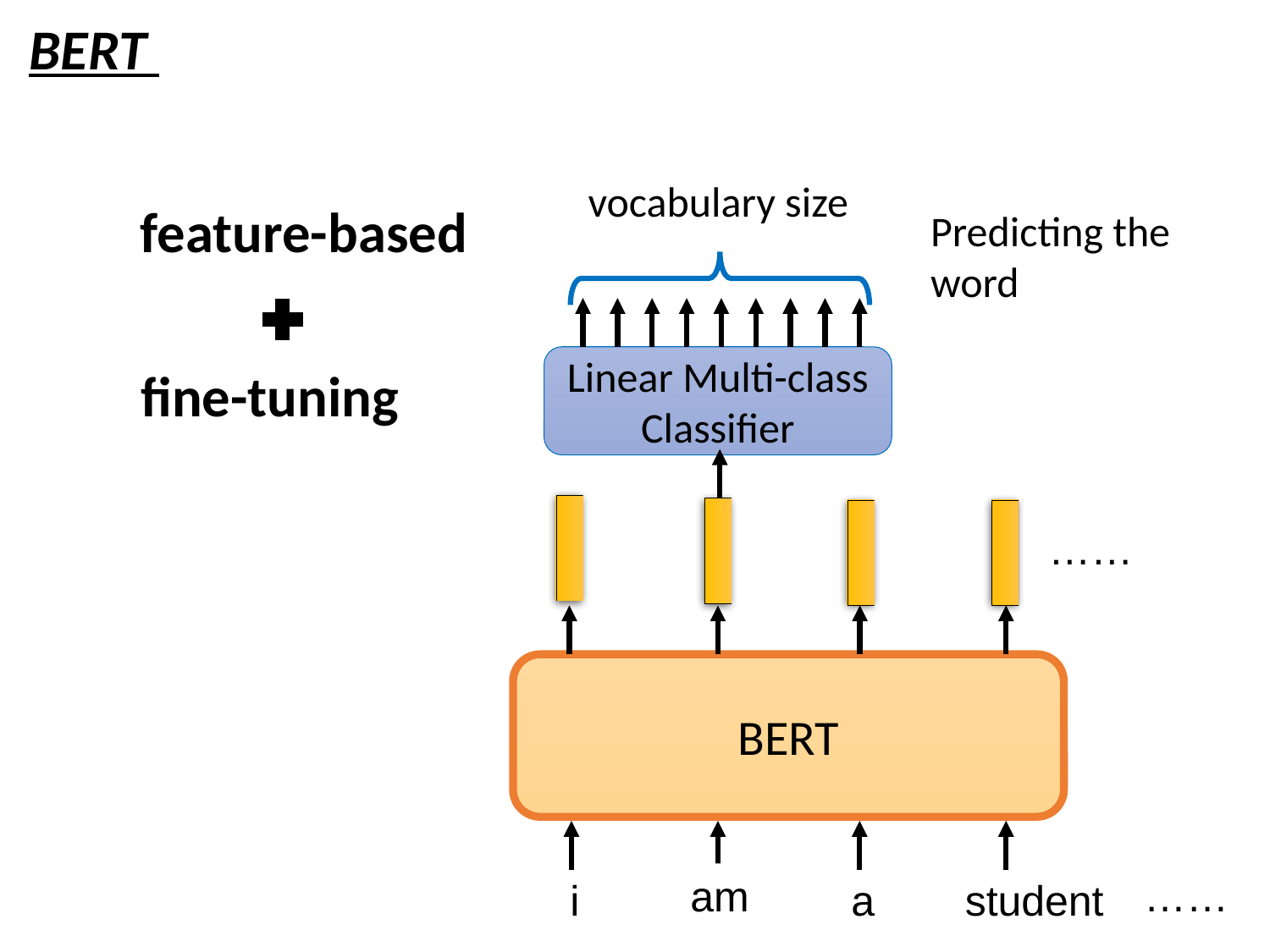

BERT

vocabulary size
feature-based
Predicting the  word

Linear Multi-class
Classifier
fine-tuning
……

BERT
i
退了
a
student
……
am